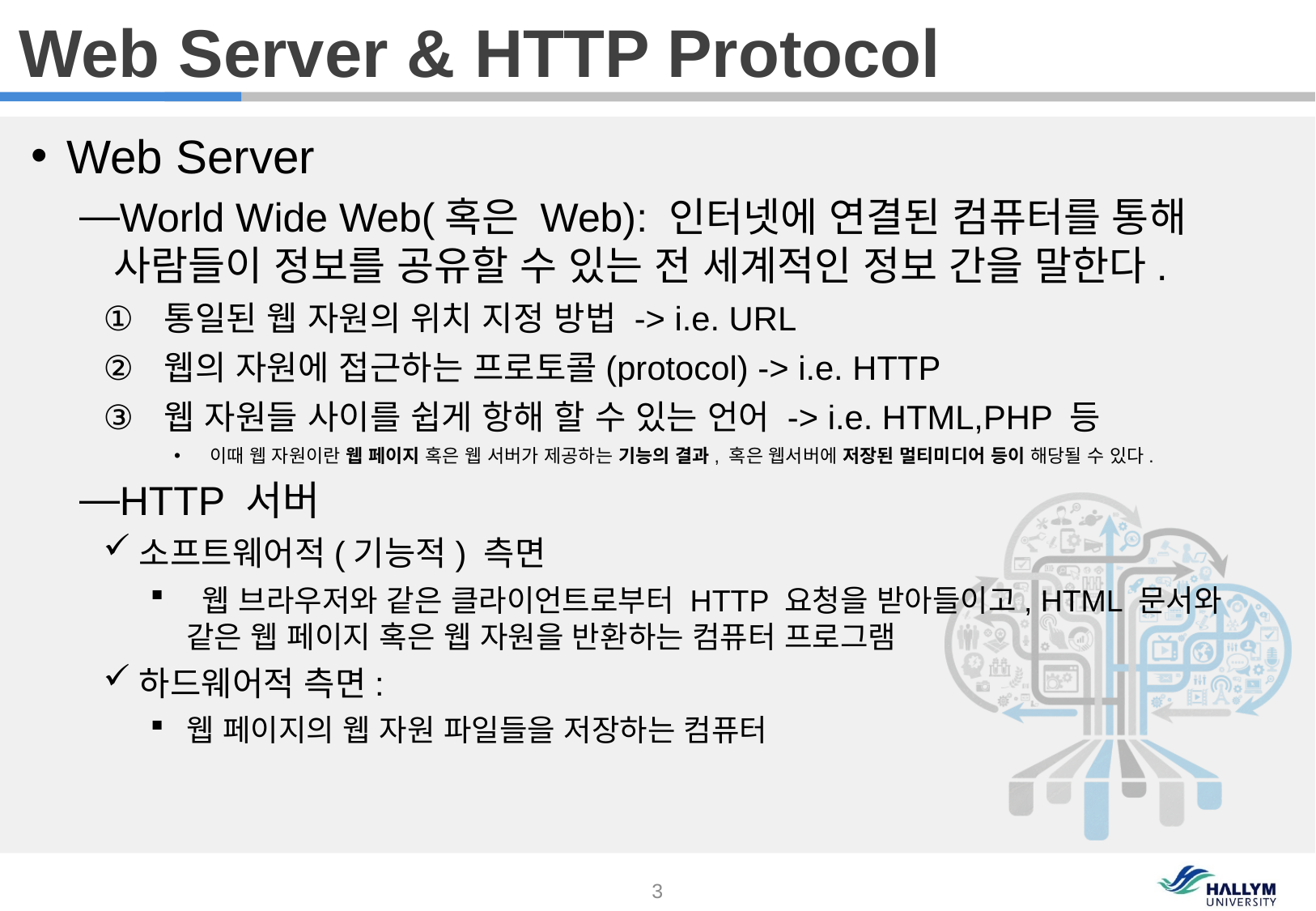

Web Server & HTTP Protocol
Web Server
World Wide Web(혹은 Web): 인터넷에 연결된 컴퓨터를 통해 사람들이 정보를 공유할 수 있는 전 세계적인 정보 간을 말한다.
통일된 웹 자원의 위치 지정 방법 -> i.e. URL
웹의 자원에 접근하는 프로토콜(protocol) -> i.e. HTTP
웹 자원들 사이를 쉽게 항해 할 수 있는 언어 -> i.e. HTML,PHP 등
이때 웹 자원이란 웹 페이지 혹은 웹 서버가 제공하는 기능의 결과, 혹은 웹서버에 저장된 멀티미디어 등이 해당될 수 있다.
HTTP 서버
소프트웨어적(기능적) 측면
 웹 브라우저와 같은 클라이언트로부터 HTTP 요청을 받아들이고, HTML 문서와 같은 웹 페이지 혹은 웹 자원을 반환하는 컴퓨터 프로그램
하드웨어적 측면:
웹 페이지의 웹 자원 파일들을 저장하는 컴퓨터

3